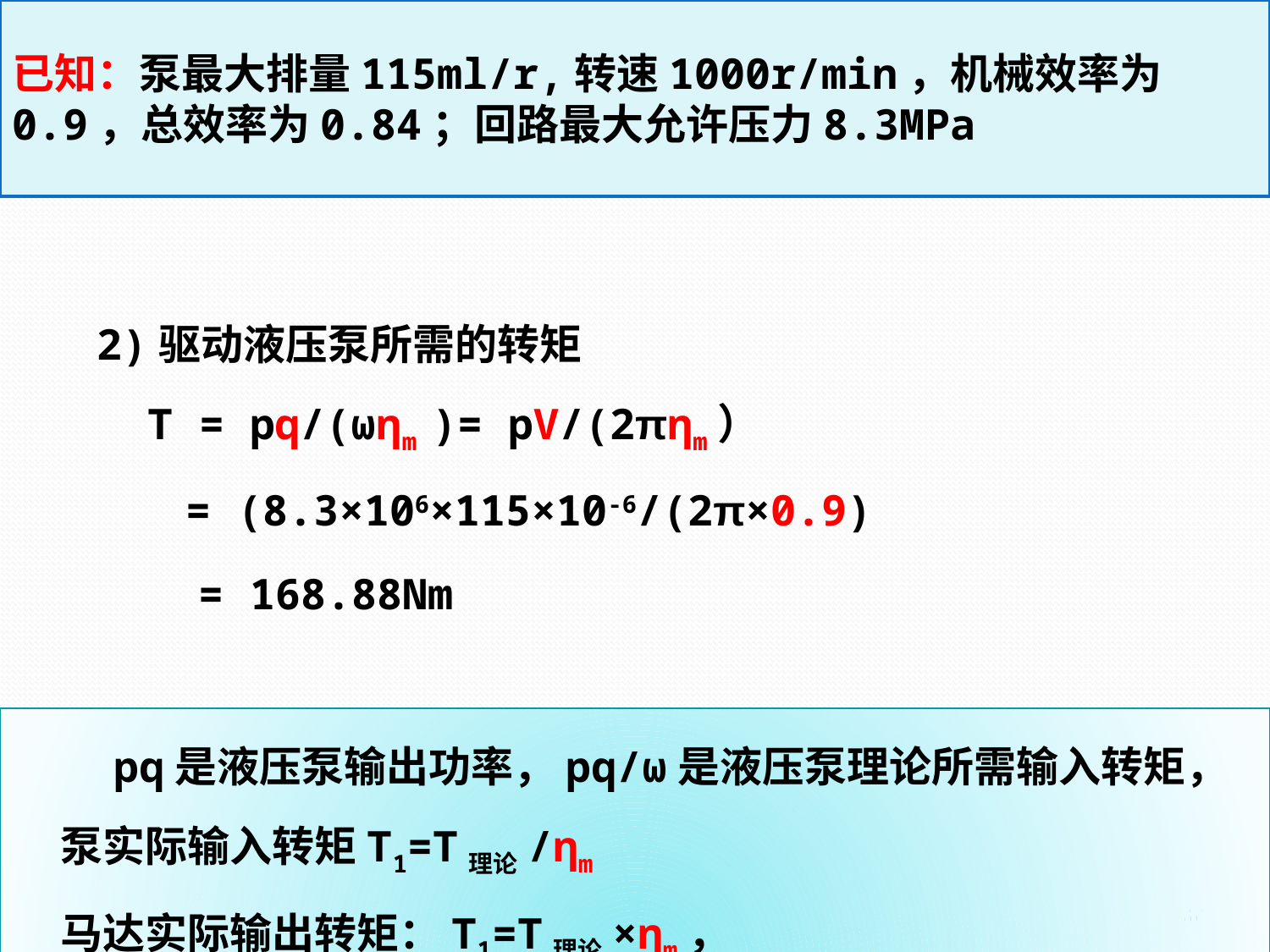

已知：泵最大排量115ml/r,转速1000r/min，机械效率为0.9，总效率为0.84；回路最大允许压力8.3MPa
2)驱动液压泵所需的转矩
  T = pq/(ωηm )= pV/(2πηm）
      = (8.3×106×115×10-6/(2π×0.9)
    = 168.88Nm

    pq是液压泵输出功率，pq/ω是液压泵理论所需输入转矩，
    泵实际输入转矩T1=T理论/ηm
    马达实际输出转矩：T1=T理论×ηm，
40